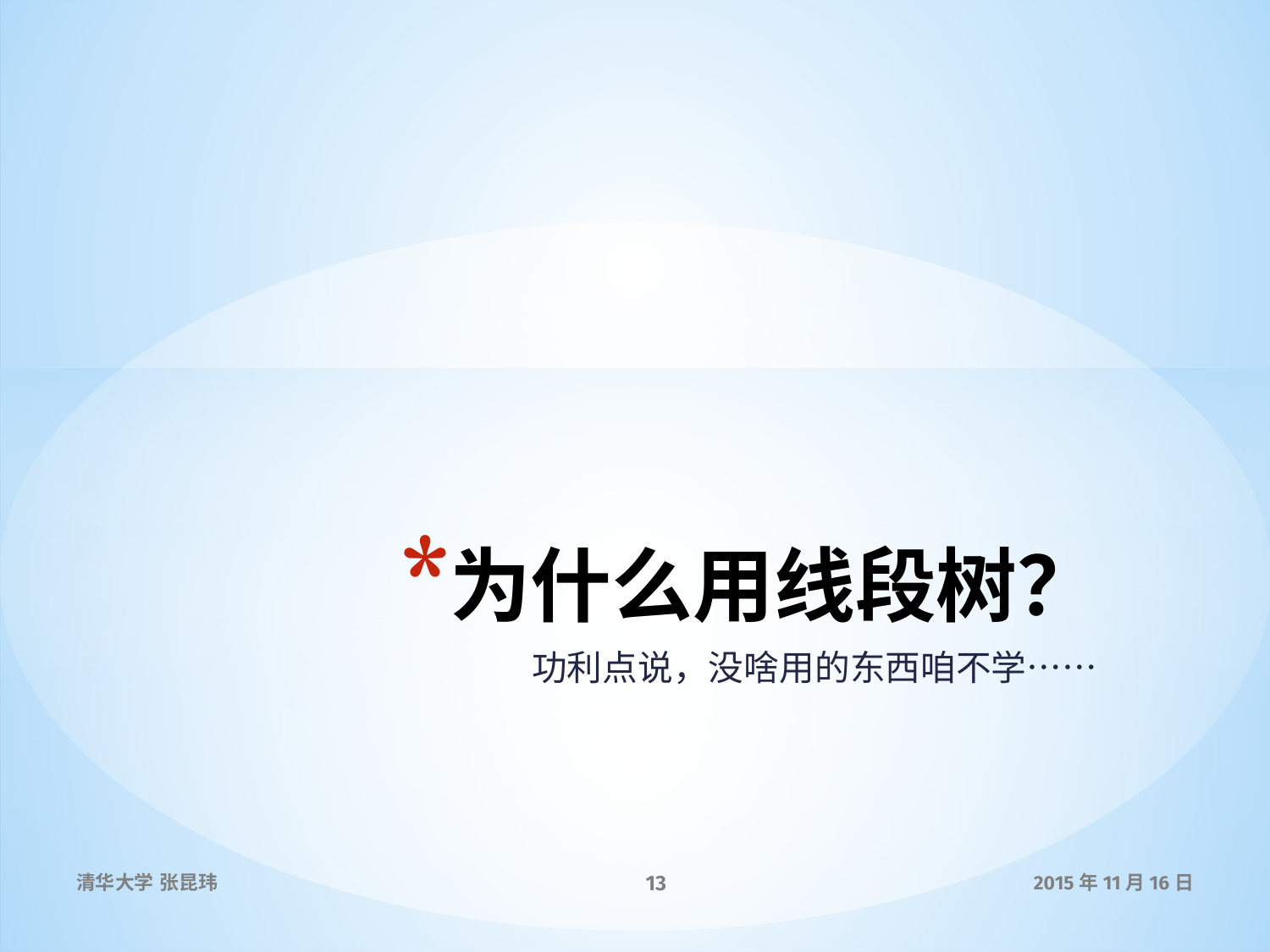

# 为什么用线段树？
功利点说，没啥用的东西咱不学……
清华大学 张昆玮
13
2015年11月16日